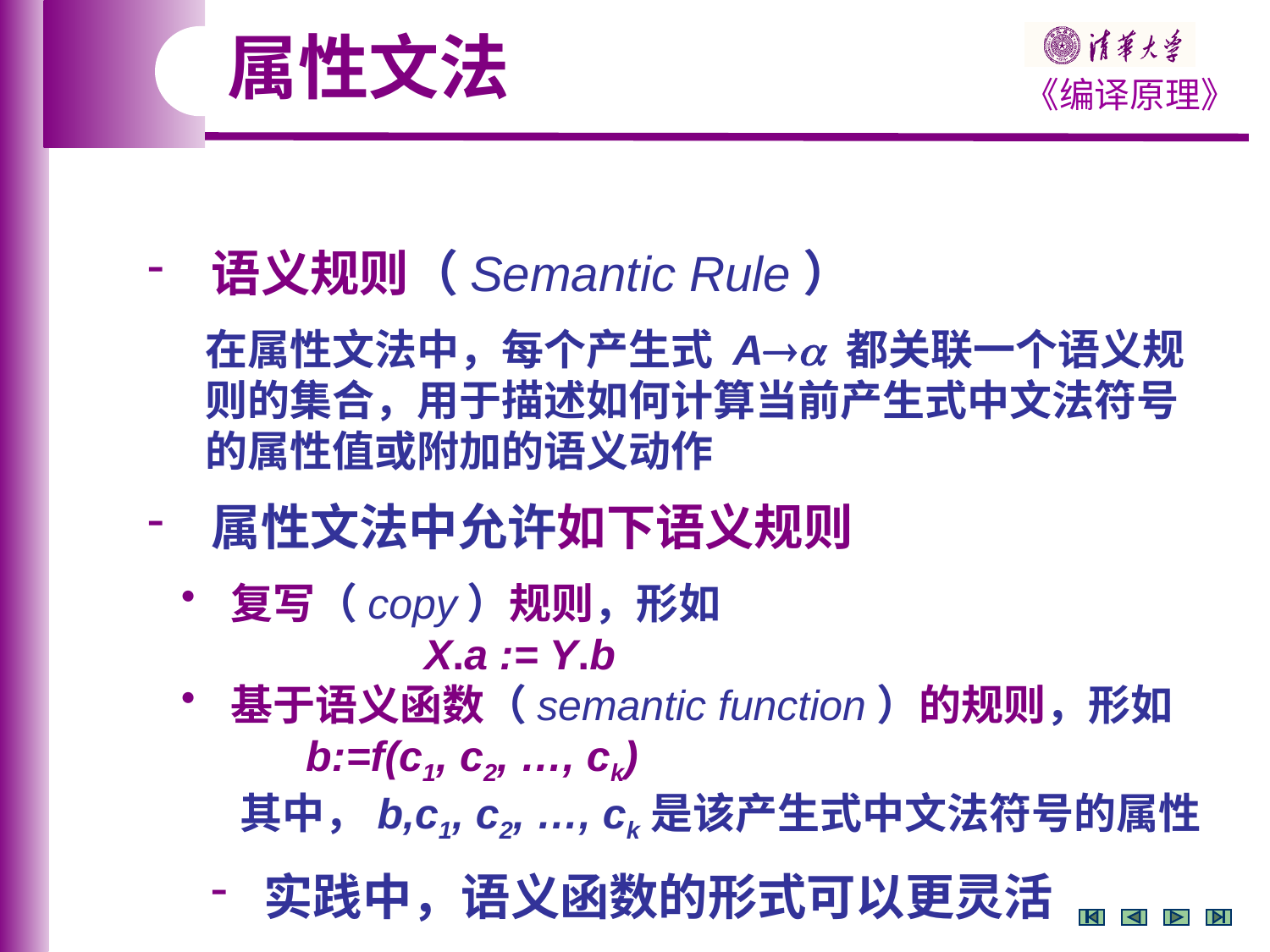

属性文法
  语义规则（Semantic Rule）

     在属性文法中，每个产生式 A→α 都关联一个语义规
     则的集合，用于描述如何计算当前产生式中文法符号
     的属性值或附加的语义动作

  属性文法中允许如下语义规则

 复写（copy）规则，形如
                  X.a := Y.b
 基于语义函数（semantic function）的规则，形如
        b:=f(c1, c2, …, ck)
  其中，b,c1, c2, …, ck是该产生式中文法符号的属性

 实践中，语义函数的形式可以更灵活